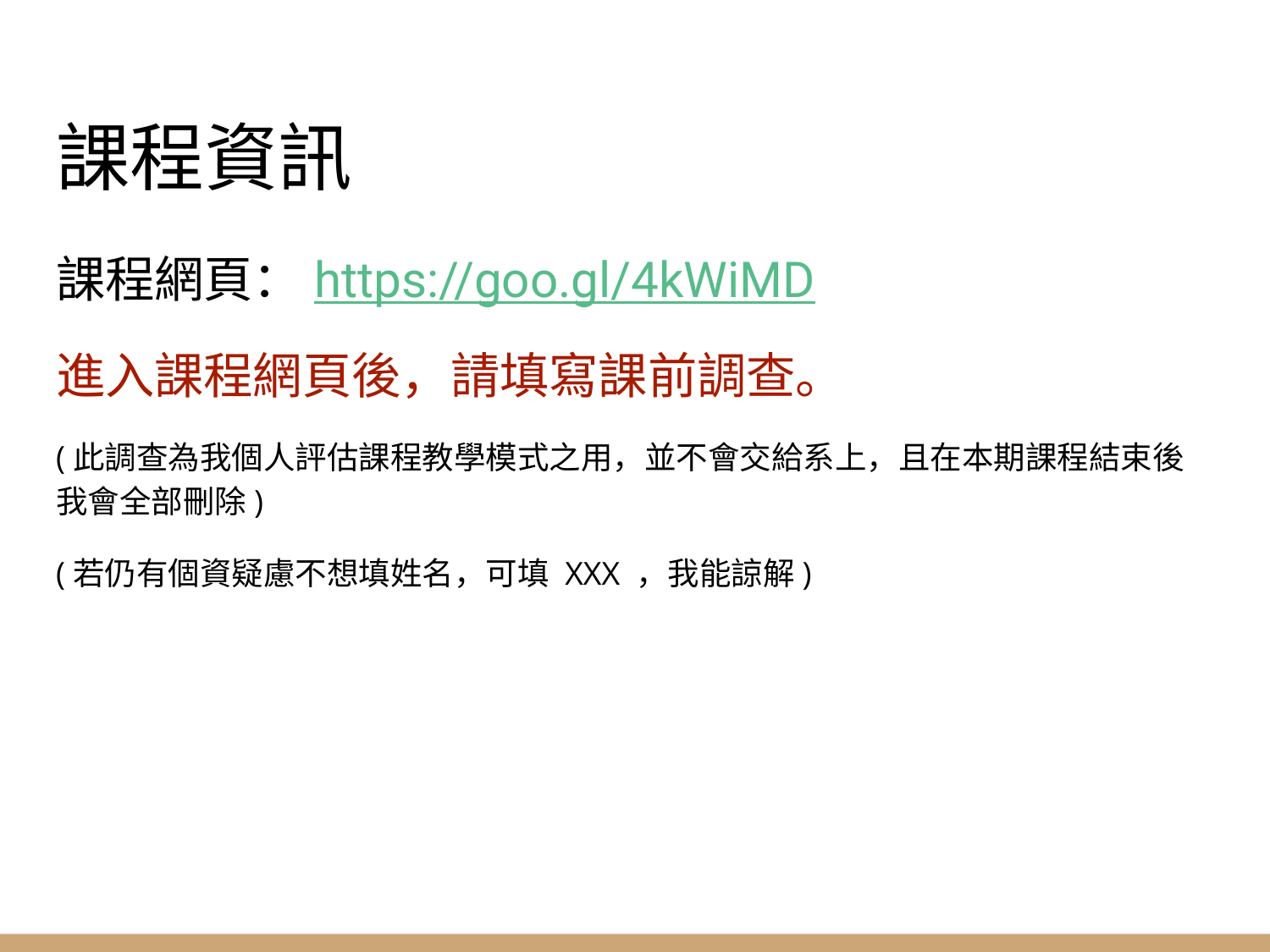

# 課程資訊
課程網頁：https://goo.gl/4kWiMD
進入課程網頁後，請填寫課前調查。
(此調查為我個人評估課程教學模式之用，並不會交給系上，且在本期課程結束後我會全部刪除)
(若仍有個資疑慮不想填姓名，可填 XXX ，我能諒解)